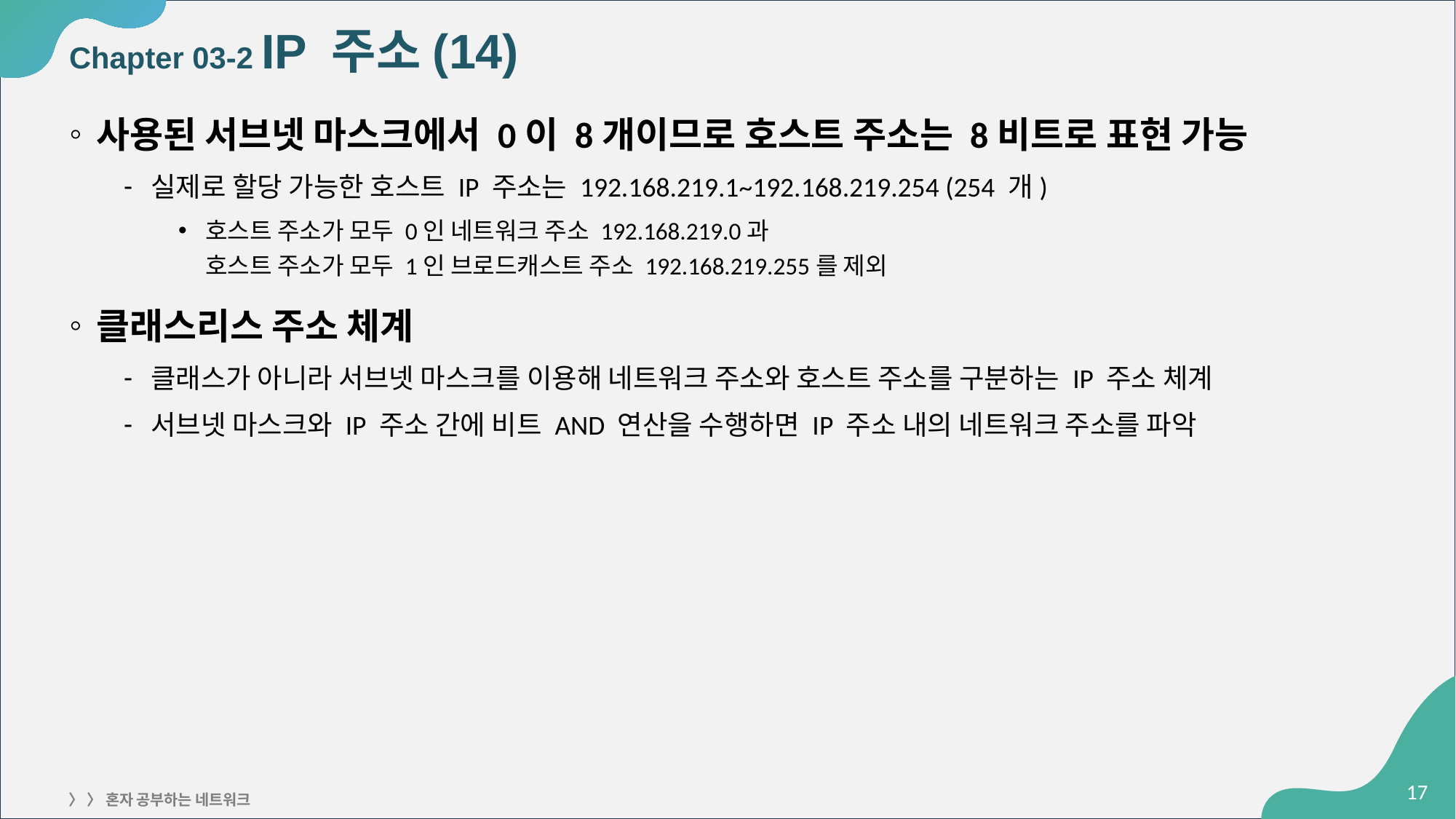

# Chapter 03-2 IP 주소(14)
사용된 서브넷 마스크에서 0이 8개이므로 호스트 주소는 8비트로 표현 가능
실제로 할당 가능한 호스트 IP 주소는 192.168.219.1~192.168.219.254 (254 개)
호스트 주소가 모두 0인 네트워크 주소 192.168.219.0과
호스트 주소가 모두 1인 브로드캐스트 주소 192.168.219.255를 제외
클래스리스 주소 체계
클래스가 아니라 서브넷 마스크를 이용해 네트워크 주소와 호스트 주소를 구분하는 IP 주소 체계
서브넷 마스크와 IP 주소 간에 비트 AND 연산을 수행하면 IP 주소 내의 네트워크 주소를 파악

17
〉 〉 혼자 공부하는 네트워크